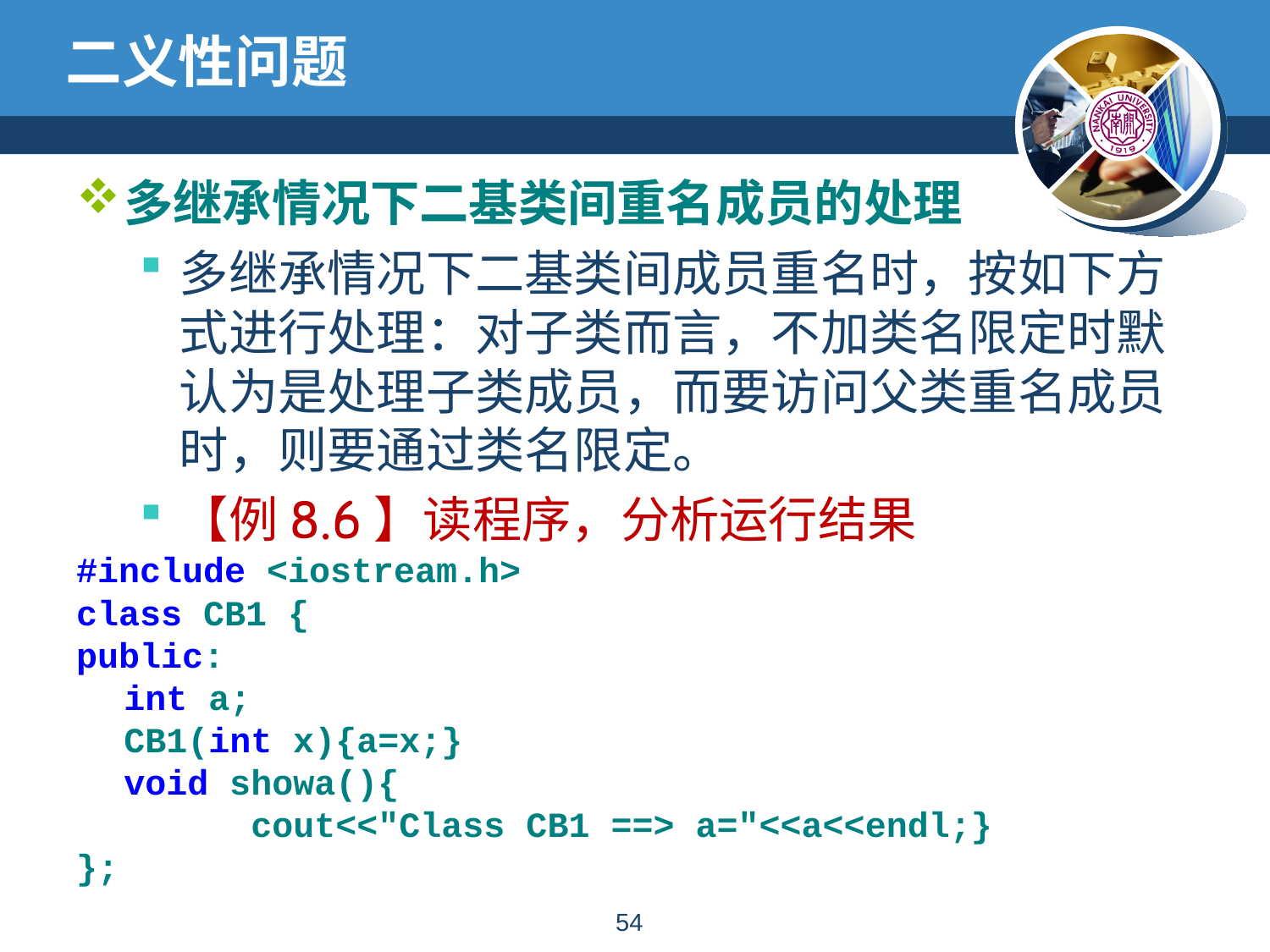

# 二义性问题
多继承情况下二基类间重名成员的处理
多继承情况下二基类间成员重名时，按如下方式进行处理：对子类而言，不加类名限定时默认为是处理子类成员，而要访问父类重名成员时，则要通过类名限定。
【例8.6】读程序，分析运行结果
#include <iostream.h>
class CB1 {
public:
	int a;
	CB1(int x){a=x;}
	void showa(){
		cout<<"Class CB1 ==> a="<<a<<endl;}
};
54